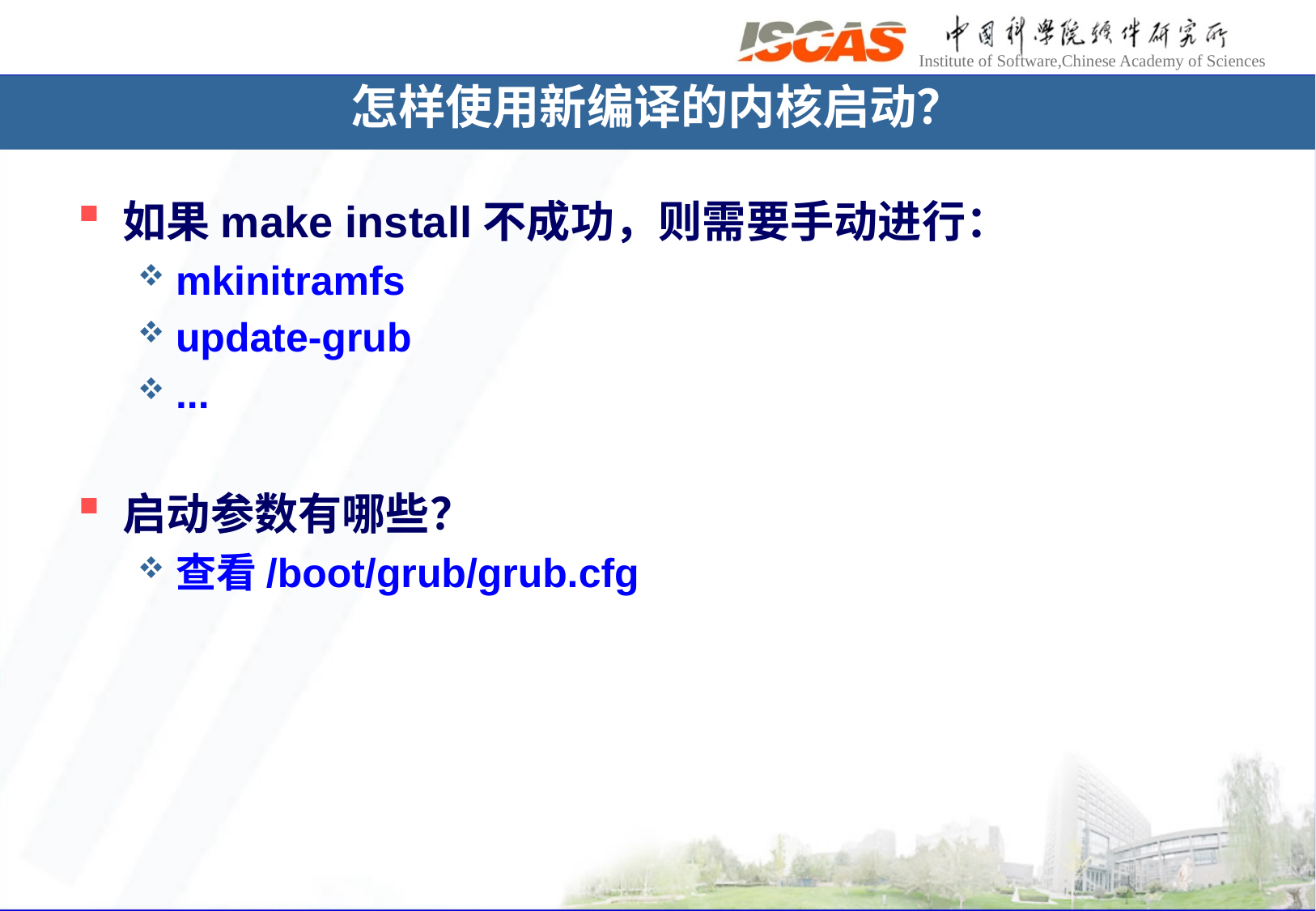

# 怎样使用新编译的内核启动？
如果make install不成功，则需要手动进行：
mkinitramfs
update-grub
...

启动参数有哪些？
查看/boot/grub/grub.cfg